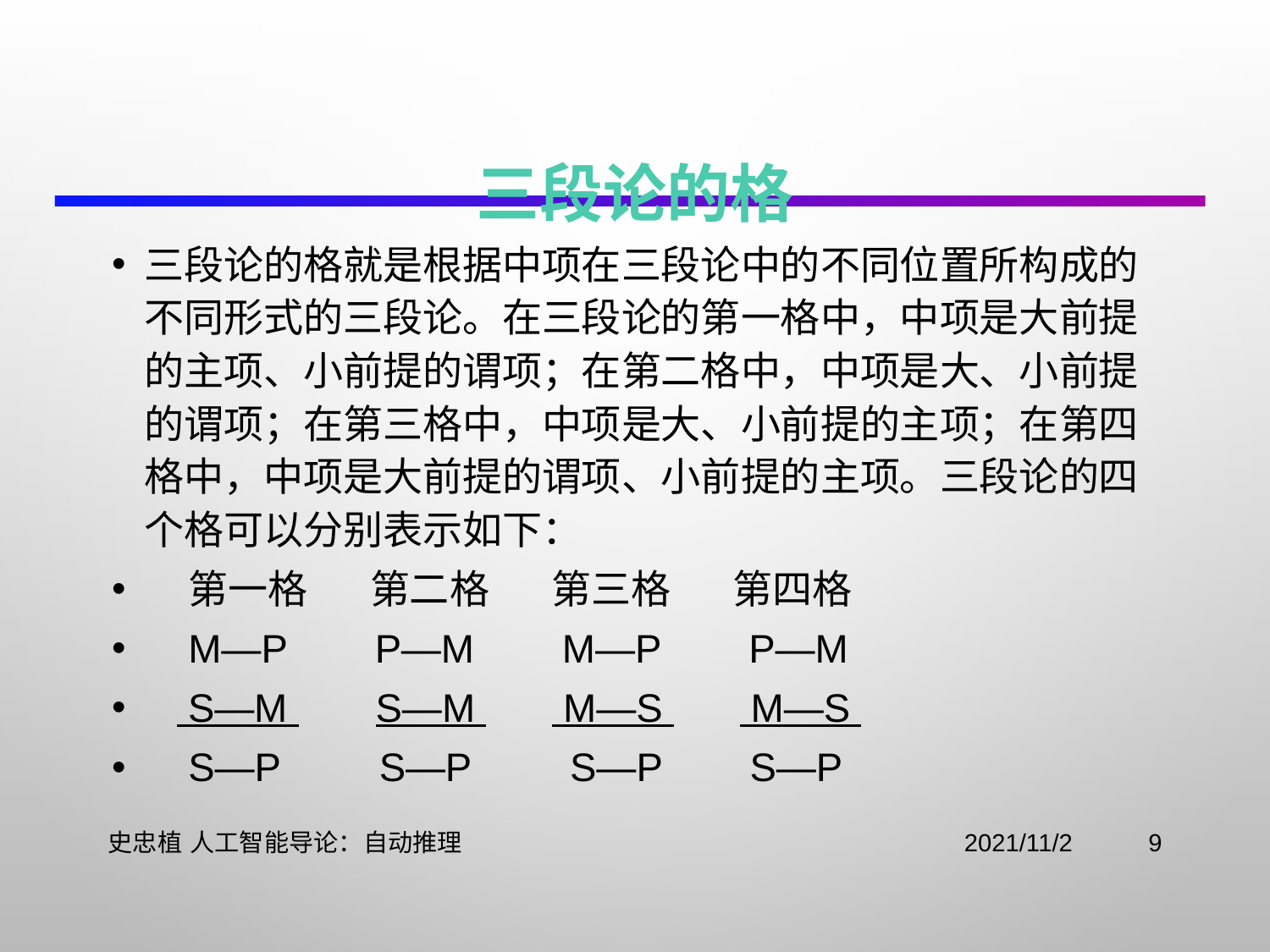

# 三段论的格
三段论的格就是根据中项在三段论中的不同位置所构成的不同形式的三段论。在三段论的第一格中，中项是大前提的主项、小前提的谓项；在第二格中，中项是大、小前提的谓项；在第三格中，中项是大、小前提的主项；在第四格中，中项是大前提的谓项、小前提的主项。三段论的四个格可以分别表示如下：
    第一格       第二格       第三格       第四格
    M—P        P—M        M—P        P—M
    S—M        S—M        M—S        M—S
    S—P         S—P         S—P        S—P
史忠植 人工智能导论：自动推理
2021/11/2
9